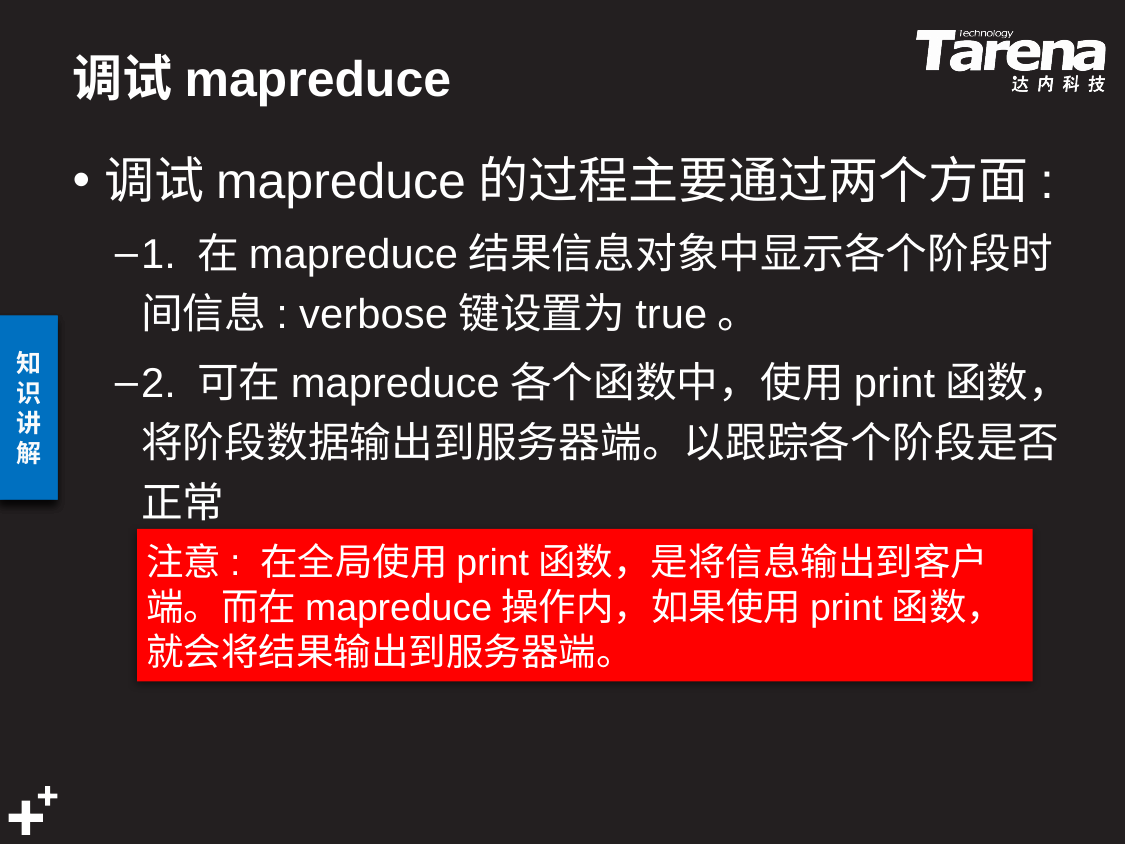

# 调试mapreduce
调试mapreduce的过程主要通过两个方面:
1. 在mapreduce结果信息对象中显示各个阶段时间信息: verbose键设置为true。
2. 可在mapreduce各个函数中，使用print函数，将阶段数据输出到服务器端。以跟踪各个阶段是否正常

注意: 在全局使用print函数，是将信息输出到客户端。而在mapreduce操作内，如果使用print函数，就会将结果输出到服务器端。